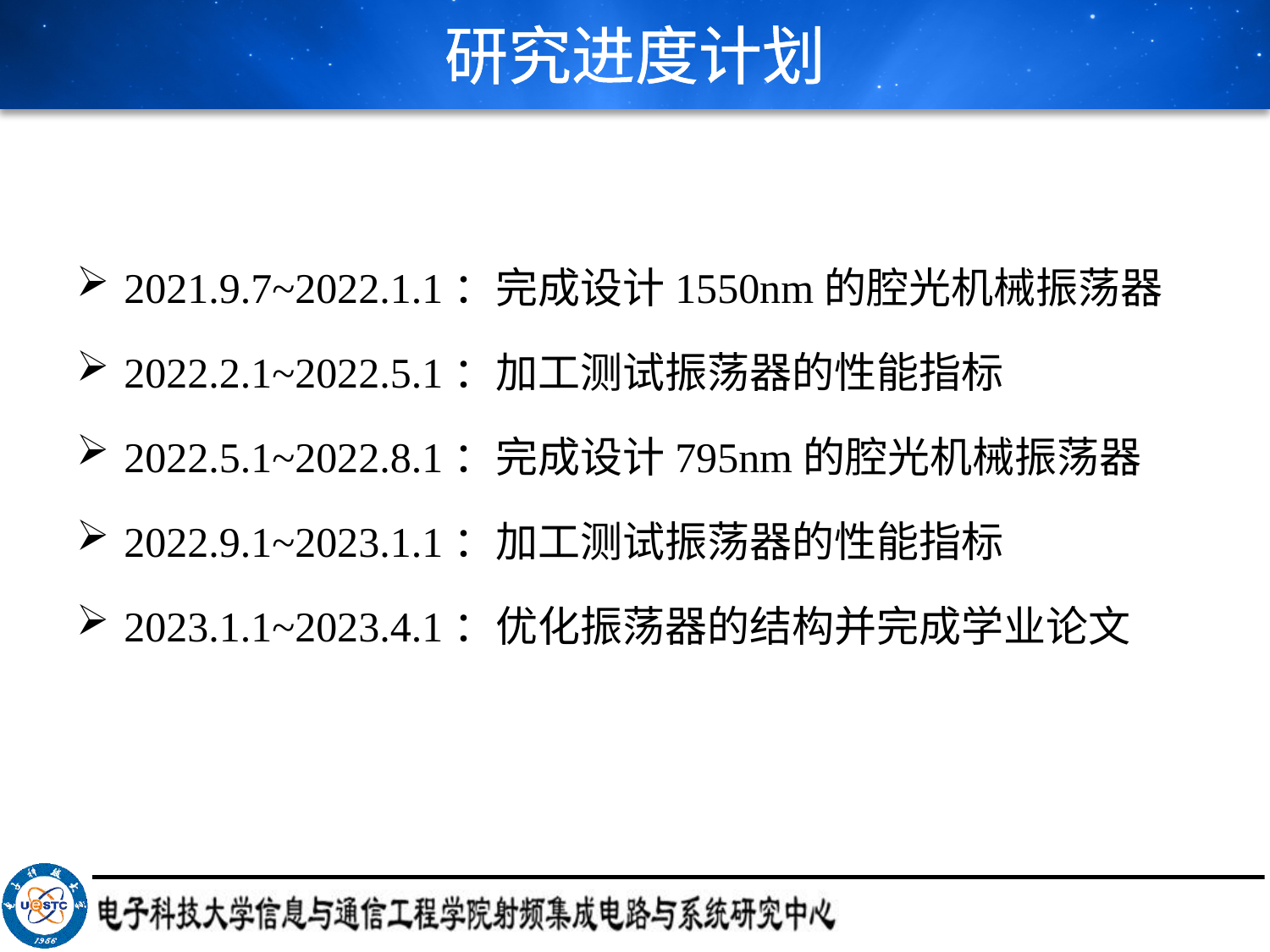

# 研究进度计划

2021.9.7~2022.1.1：完成设计1550nm的腔光机械振荡器
2022.2.1~2022.5.1：加工测试振荡器的性能指标
2022.5.1~2022.8.1：完成设计795nm的腔光机械振荡器
2022.9.1~2023.1.1：加工测试振荡器的性能指标
2023.1.1~2023.4.1：优化振荡器的结构并完成学业论文